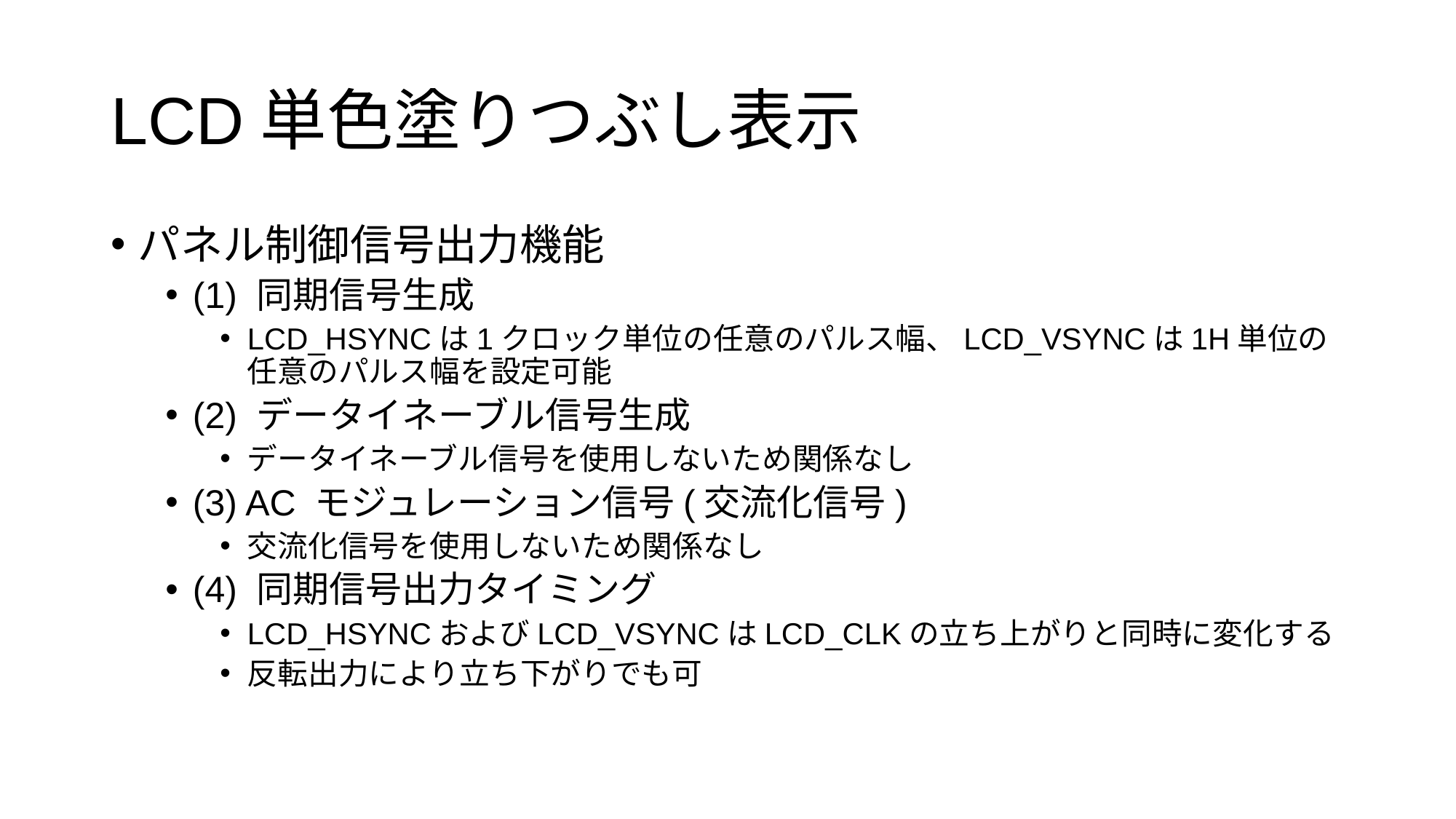

# LCD単色塗りつぶし表示
パネル制御信号出力機能
(1) 同期信号生成
LCD_HSYNCは1クロック単位の任意のパルス幅、LCD_VSYNCは1H単位の任意のパルス幅を設定可能
(2) データイネーブル信号生成
データイネーブル信号を使用しないため関係なし
(3) AC モジュレーション信号(交流化信号)
交流化信号を使用しないため関係なし
(4) 同期信号出力タイミング
LCD_HSYNCおよびLCD_VSYNCはLCD_CLKの立ち上がりと同時に変化する
反転出力により立ち下がりでも可